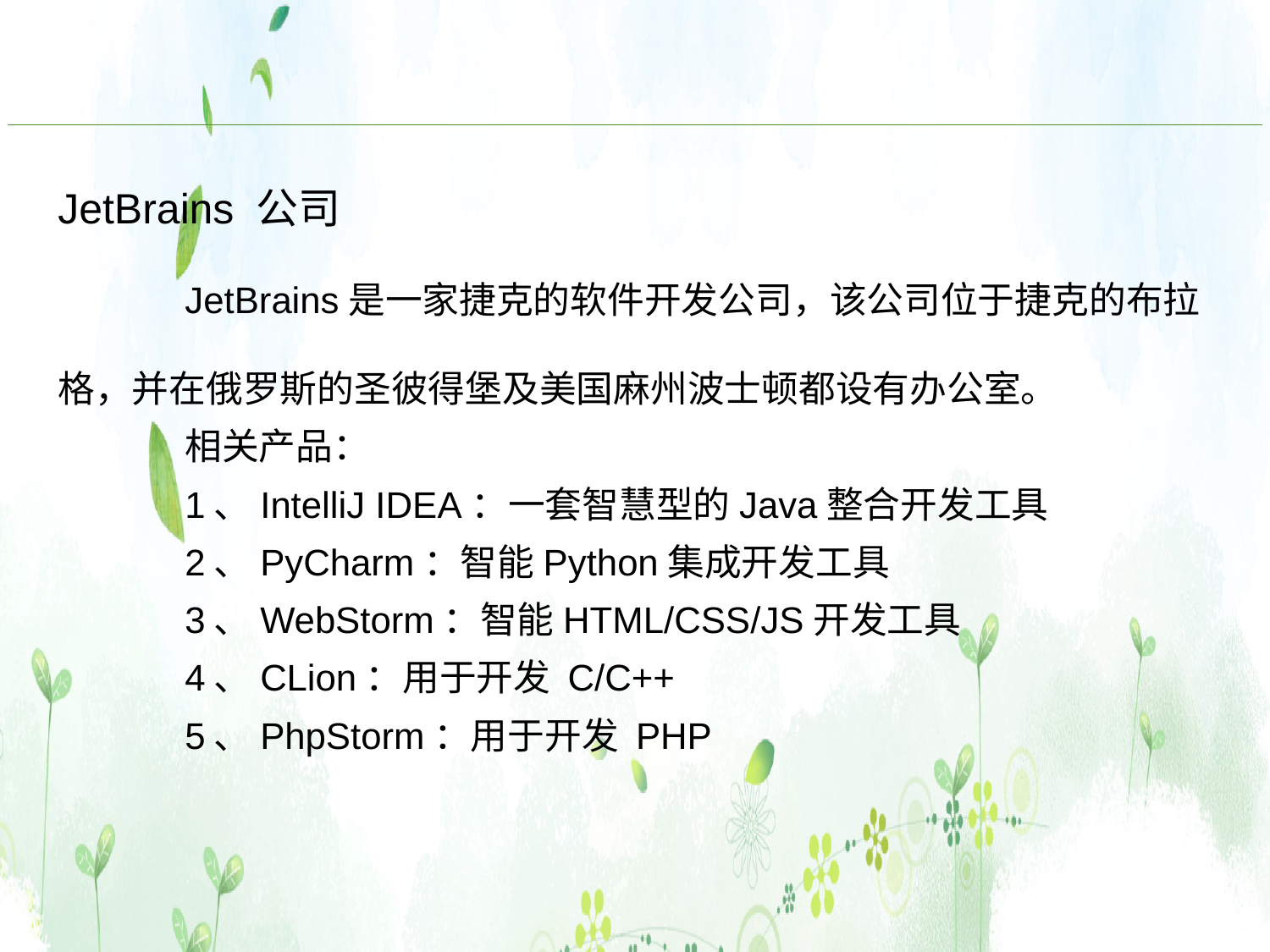

JetBrains 公司
	JetBrains是一家捷克的软件开发公司，该公司位于捷克的布拉格，并在俄罗斯的圣彼得堡及美国麻州波士顿都设有办公室。
	相关产品：
	1、IntelliJ IDEA：一套智慧型的Java整合开发工具
	2、PyCharm：智能Python集成开发工具
	3、WebStorm：智能HTML/CSS/JS开发工具
	4、CLion：用于开发 C/C++
	5、PhpStorm：用于开发 PHP